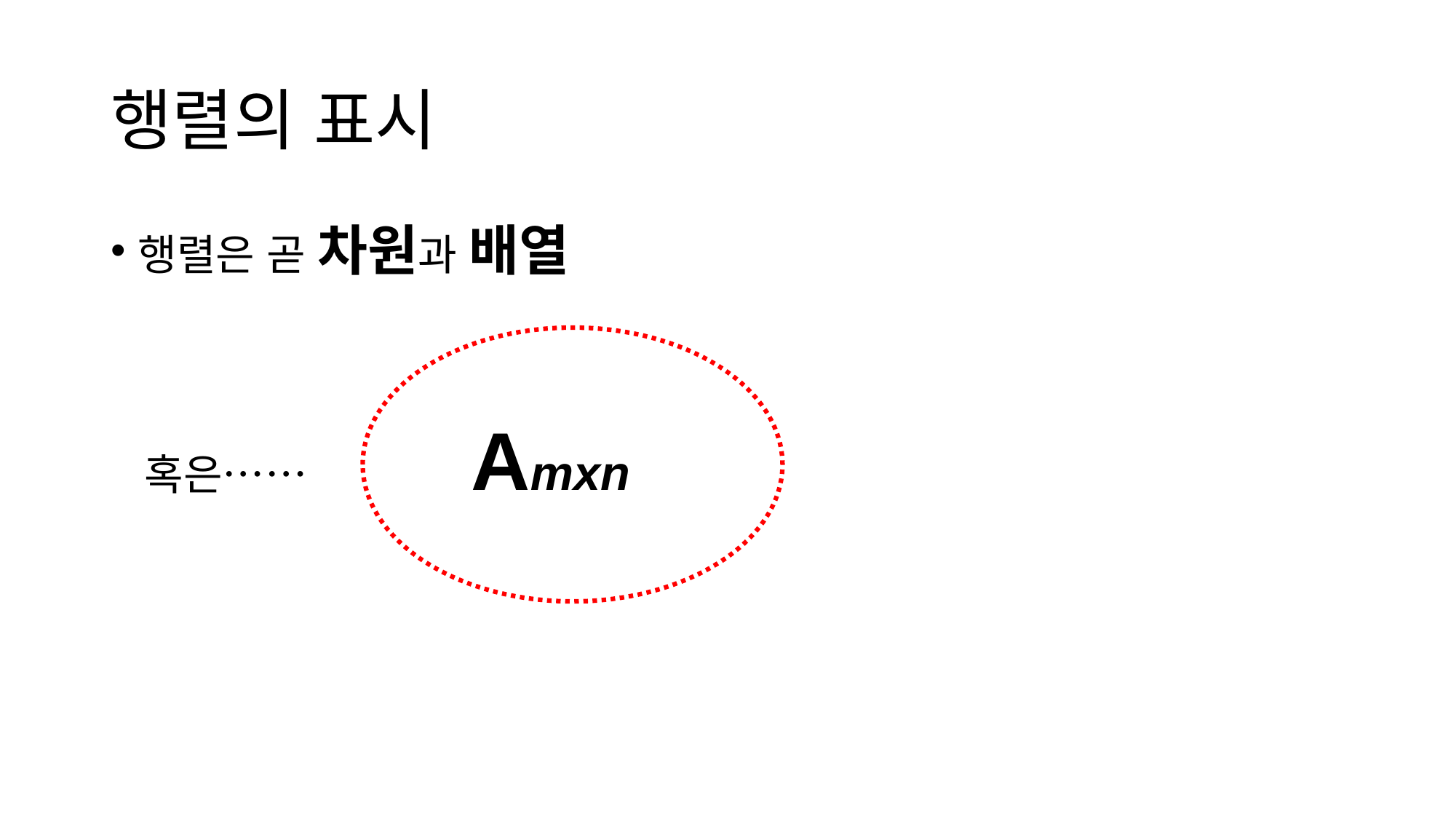

# 행렬의 표시
행렬은 곧 차원과 배열

  혹은……             Amxn